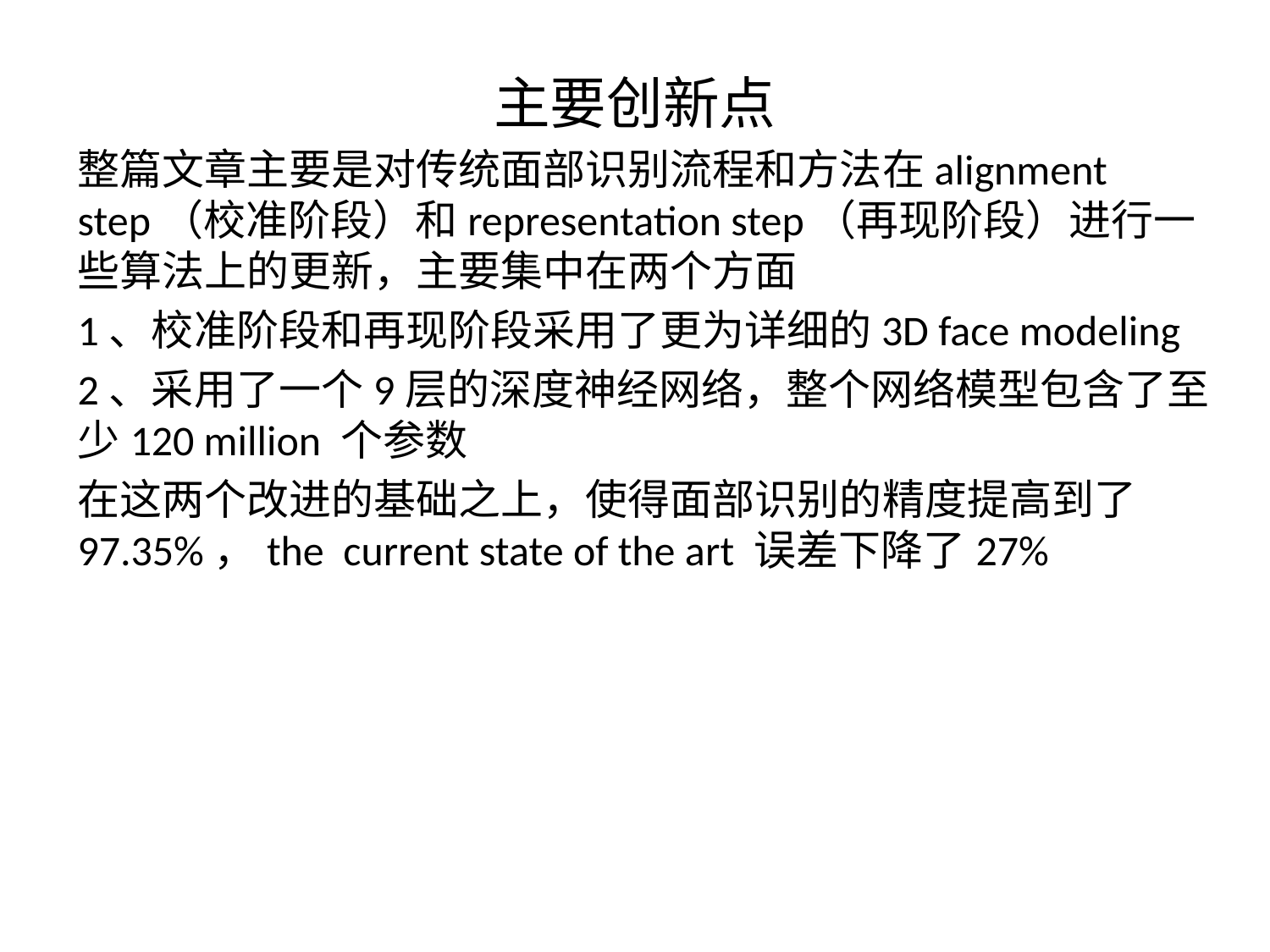

# 主要创新点
整篇文章主要是对传统面部识别流程和方法在alignment step（校准阶段）和representation step（再现阶段）进行一些算法上的更新，主要集中在两个方面
1、校准阶段和再现阶段采用了更为详细的3D face modeling
2、采用了一个9层的深度神经网络，整个网络模型包含了至少120 million 个参数
在这两个改进的基础之上，使得面部识别的精度提高到了97.35%，the  current state of the art 误差下降了27%